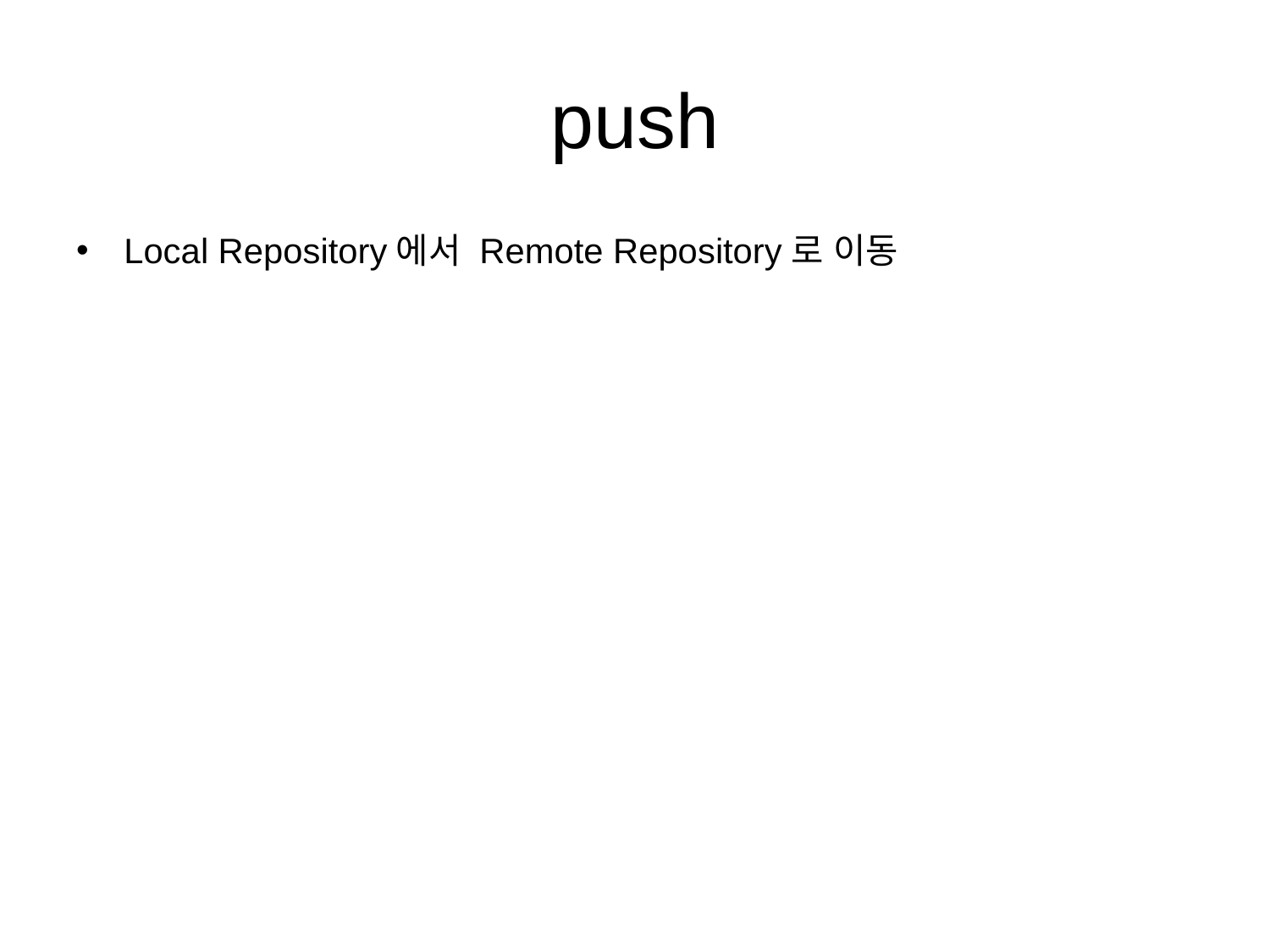

# push
Local Repository에서 Remote Repository로 이동